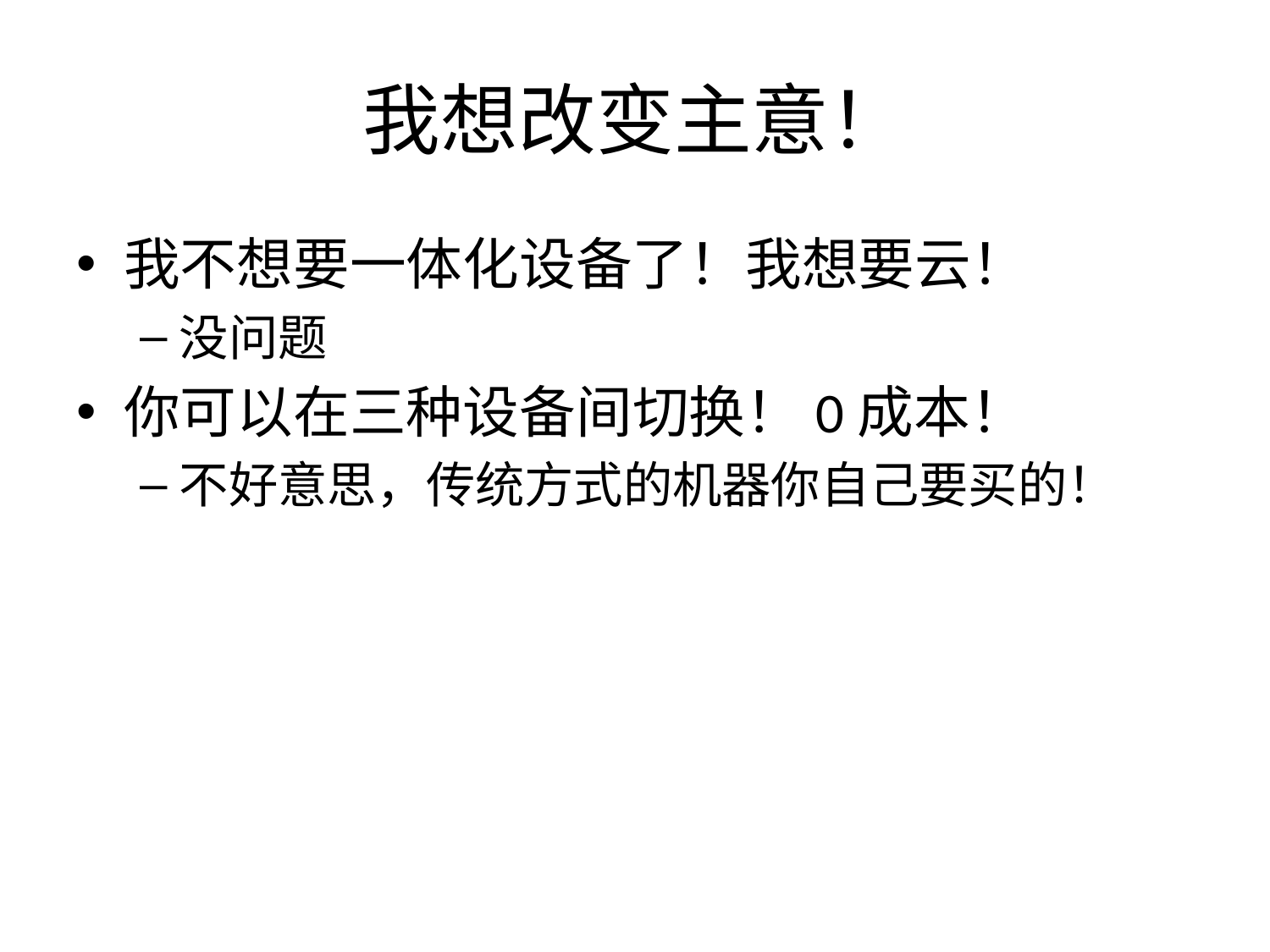

# 我想改变主意！
我不想要一体化设备了！我想要云！
没问题
你可以在三种设备间切换！0成本！
不好意思，传统方式的机器你自己要买的！